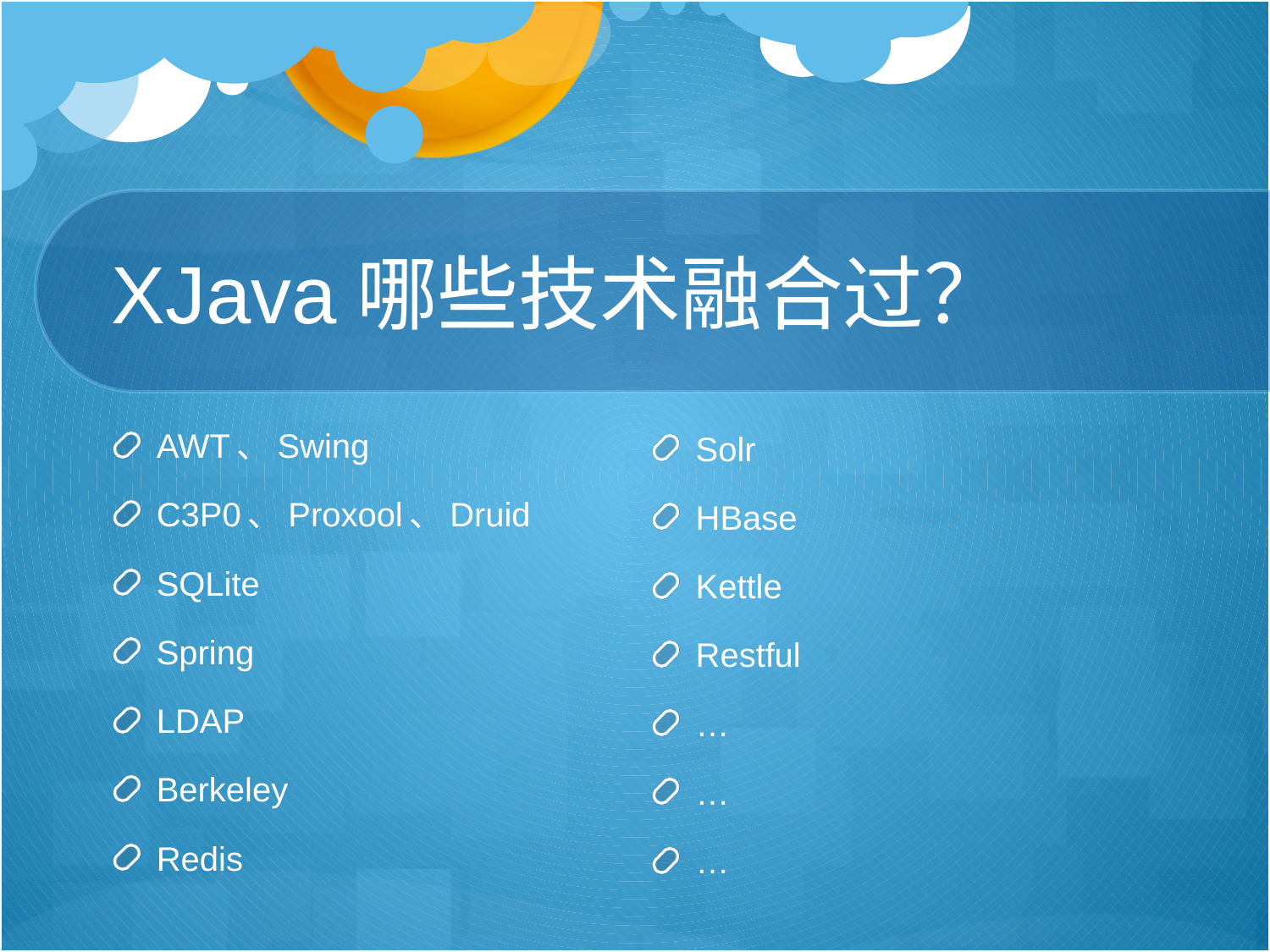

# XJava哪些技术融合过？
AWT、Swing
C3P0、Proxool、Druid
SQLite
Spring
LDAP
Berkeley
Redis
Solr
HBase
Kettle
Restful
…
…
…